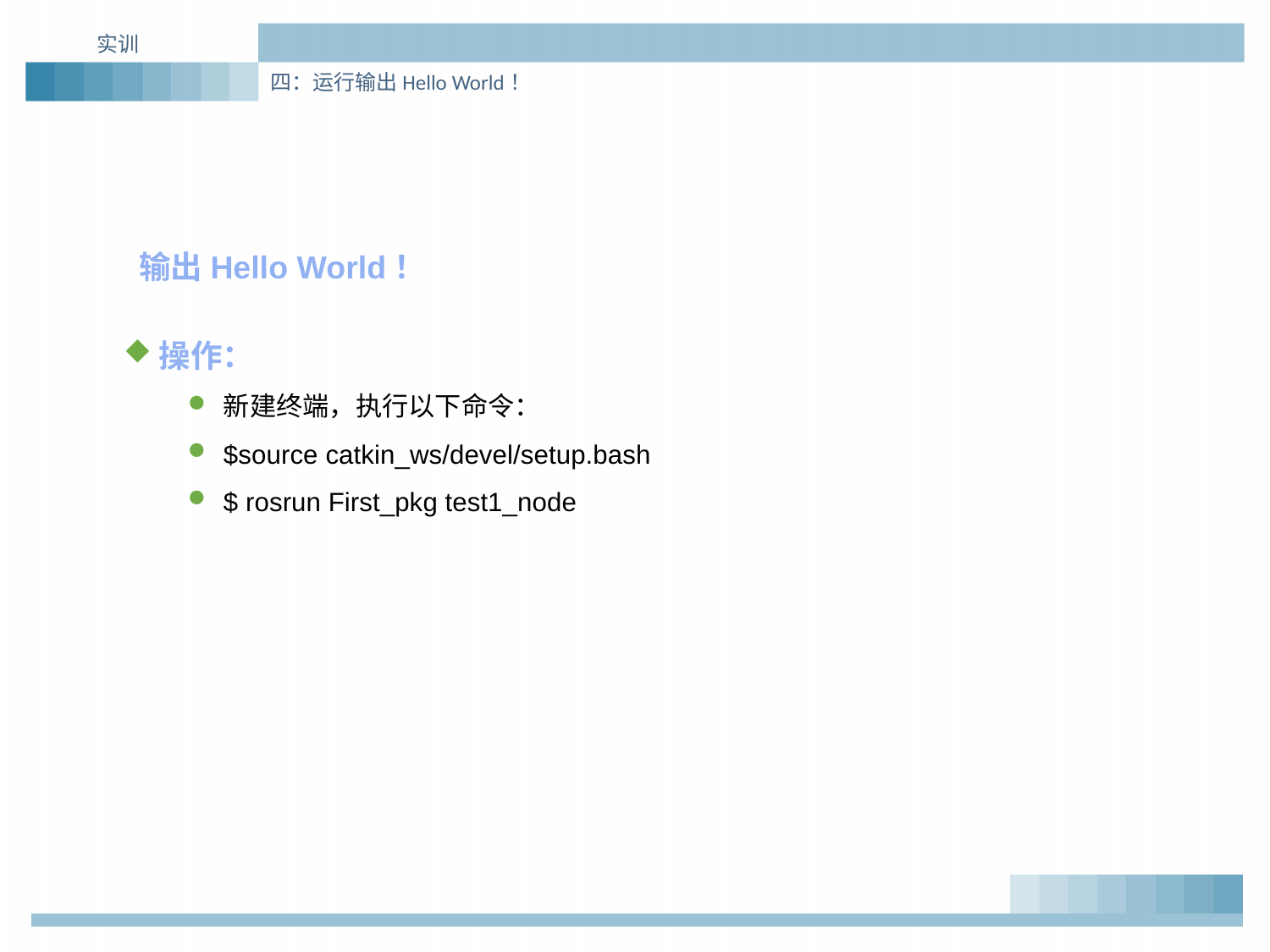

实训
四：运行输出Hello World！
输出Hello World！

操作：
新建终端，执行以下命令：
$source catkin_ws/devel/setup.bash
$ rosrun First_pkg test1_node